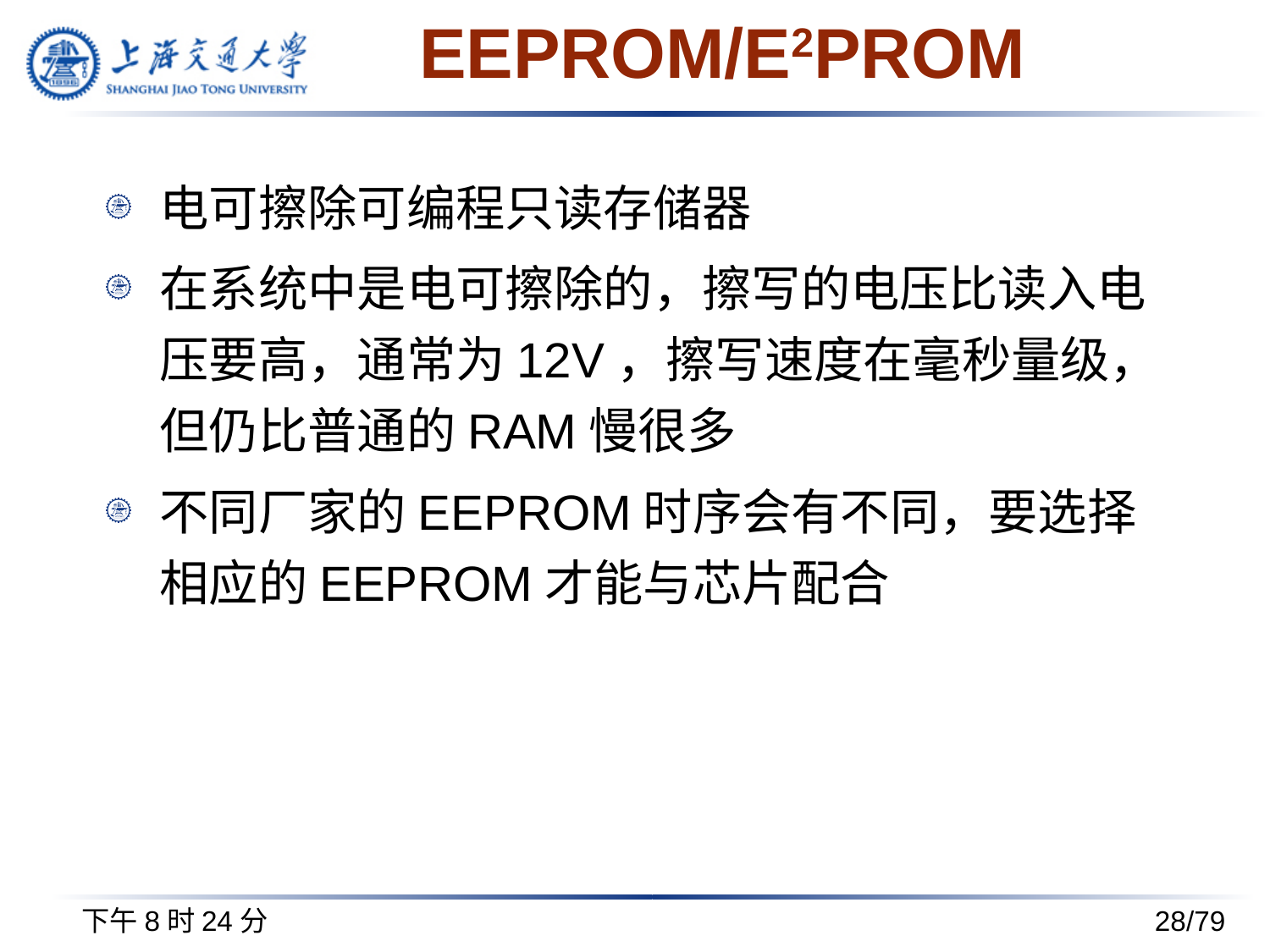

# EEPROM/E2PROM
电可擦除可编程只读存储器
在系统中是电可擦除的，擦写的电压比读入电压要高，通常为12V，擦写速度在毫秒量级，但仍比普通的RAM慢很多
不同厂家的EEPROM时序会有不同，要选择相应的EEPROM才能与芯片配合
下午8时24分
28/79